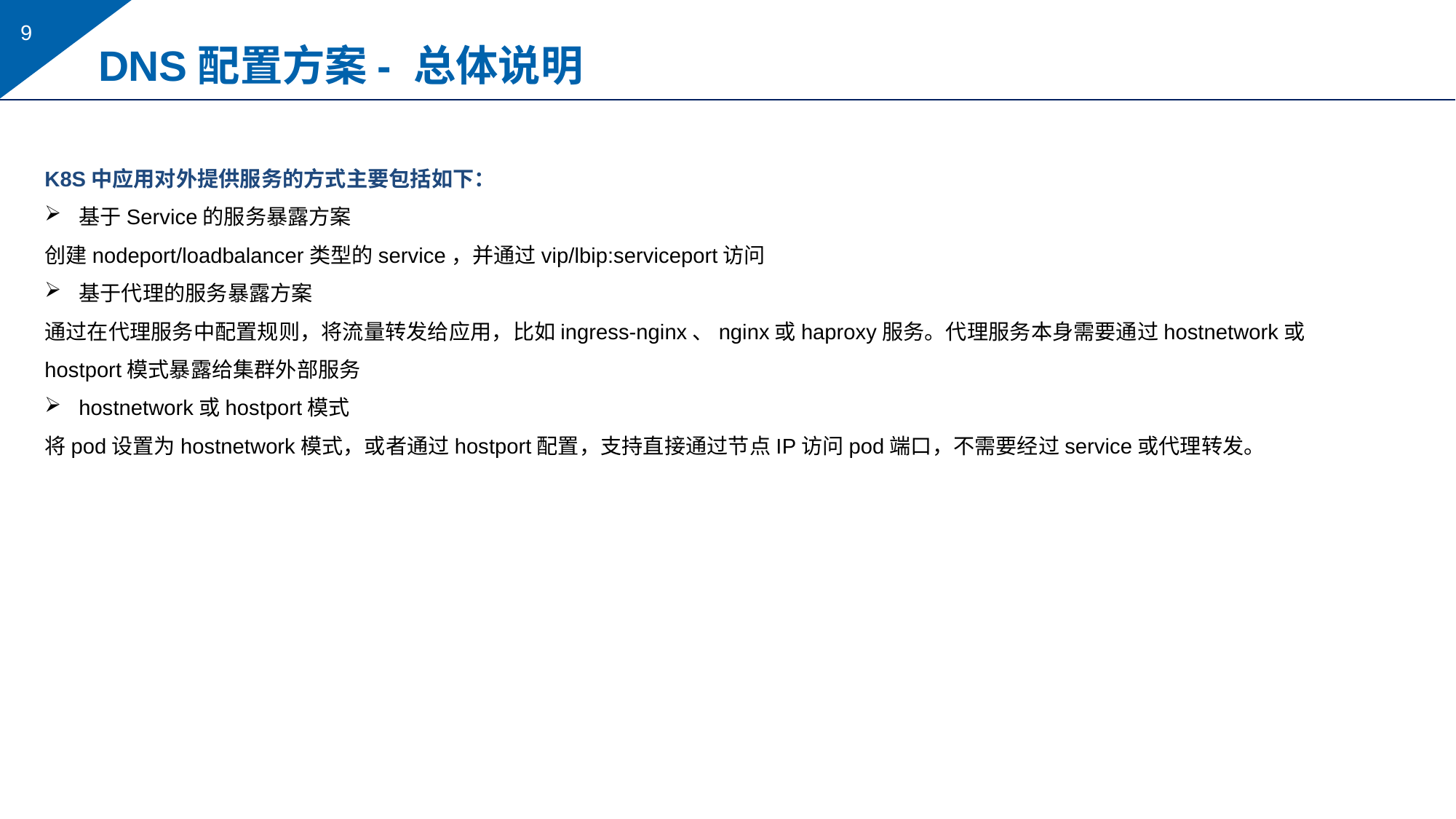

# DNS配置方案- 总体说明
K8S中应用对外提供服务的方式主要包括如下：
基于Service的服务暴露方案
创建nodeport/loadbalancer类型的service，并通过vip/lbip:serviceport访问
基于代理的服务暴露方案
通过在代理服务中配置规则，将流量转发给应用，比如ingress-nginx、nginx或haproxy服务。代理服务本身需要通过hostnetwork或hostport模式暴露给集群外部服务
hostnetwork或hostport模式
将pod设置为hostnetwork模式，或者通过hostport配置，支持直接通过节点IP访问pod端口，不需要经过service或代理转发。